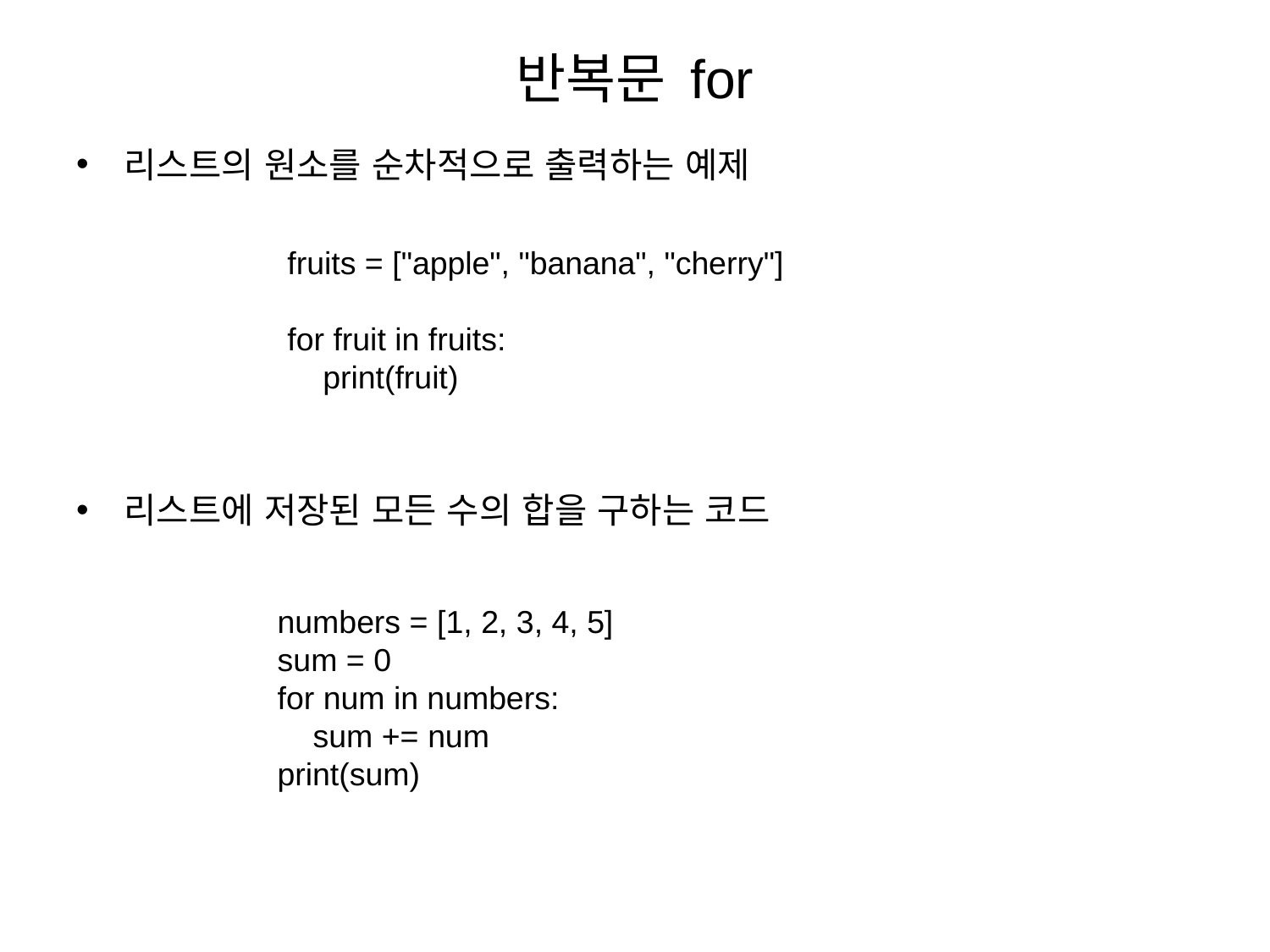

# 반복문 for
리스트의 원소를 순차적으로 출력하는 예제

리스트에 저장된 모든 수의 합을 구하는 코드

fruits = ["apple", "banana", "cherry"]

for fruit in fruits:
    print(fruit)
numbers = [1, 2, 3, 4, 5]
sum = 0
for num in numbers:
    sum += num
print(sum)